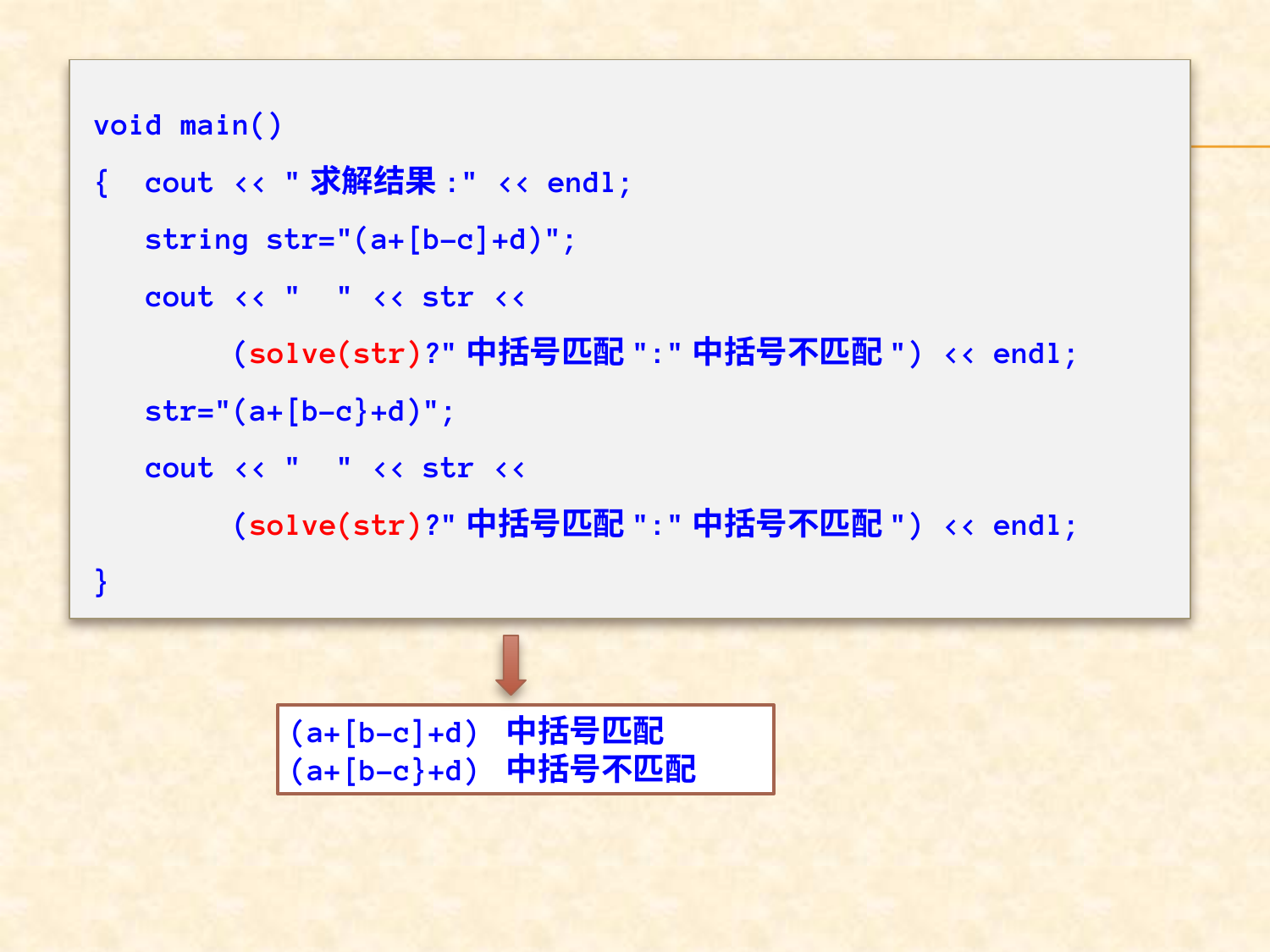

void main()
{  cout << "求解结果:" << endl;
   string str="(a+[b-c]+d)";
   cout << "  " << str <<
        (solve(str)?"中括号匹配":"中括号不匹配") << endl;
   str="(a+[b-c}+d)";
   cout << "  " << str <<
        (solve(str)?"中括号匹配":"中括号不匹配") << endl;
}

(a+[b-c]+d) 中括号匹配
(a+[b-c}+d) 中括号不匹配